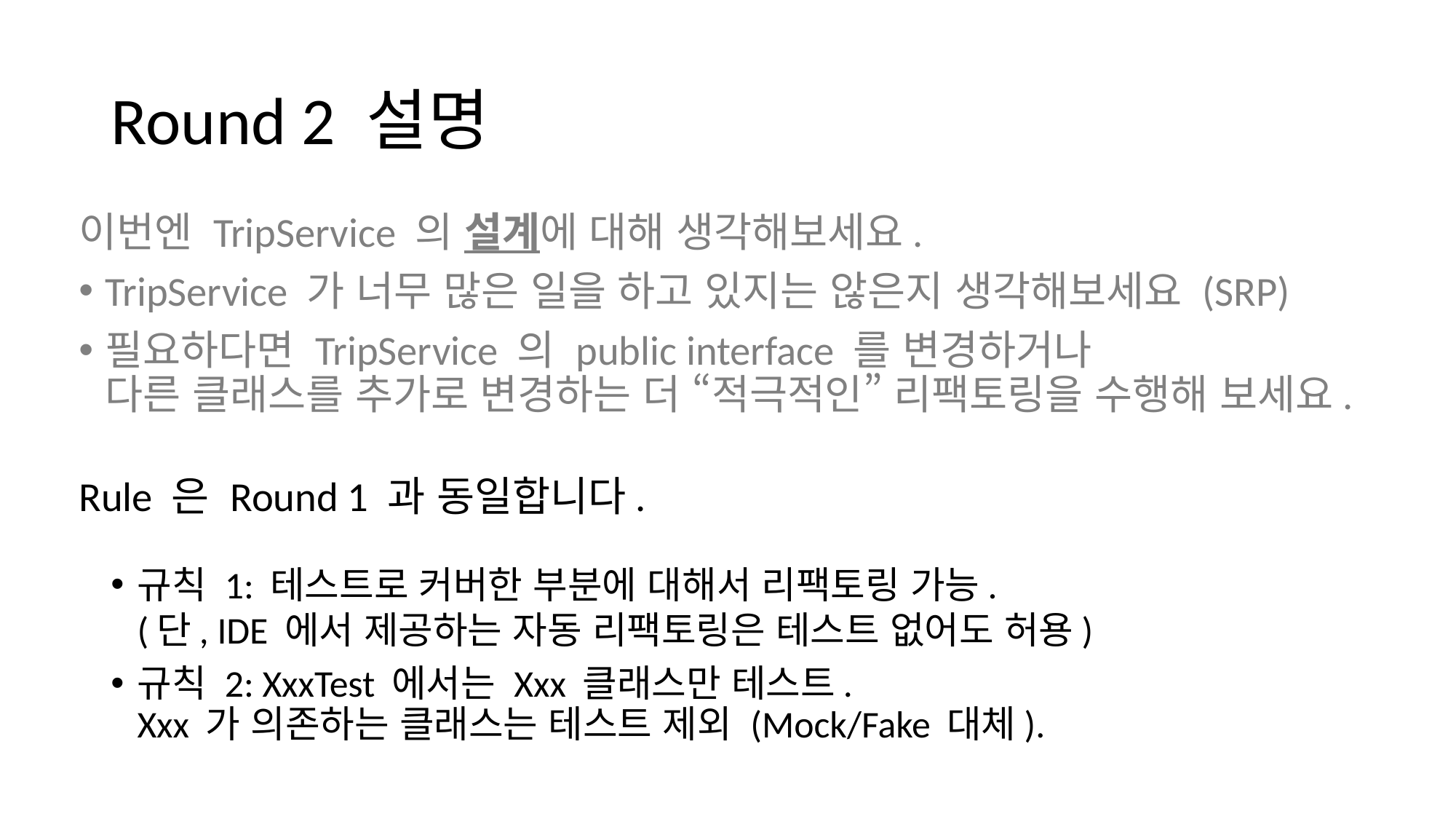

# Round 2 설명
이번엔 TripService 의 설계에 대해 생각해보세요.
TripService 가 너무 많은 일을 하고 있지는 않은지 생각해보세요 (SRP)
필요하다면 TripService 의 public interface 를 변경하거나
다른 클래스를 추가로 변경하는 더 “적극적인” 리팩토링을 수행해 보세요.

Rule 은 Round 1 과 동일합니다.
규칙 1: 테스트로 커버한 부분에 대해서 리팩토링 가능.
(단, IDE 에서 제공하는 자동 리팩토링은 테스트 없어도 허용)
규칙 2: XxxTest 에서는 Xxx 클래스만 테스트.
Xxx 가 의존하는 클래스는 테스트 제외 (Mock/Fake 대체).